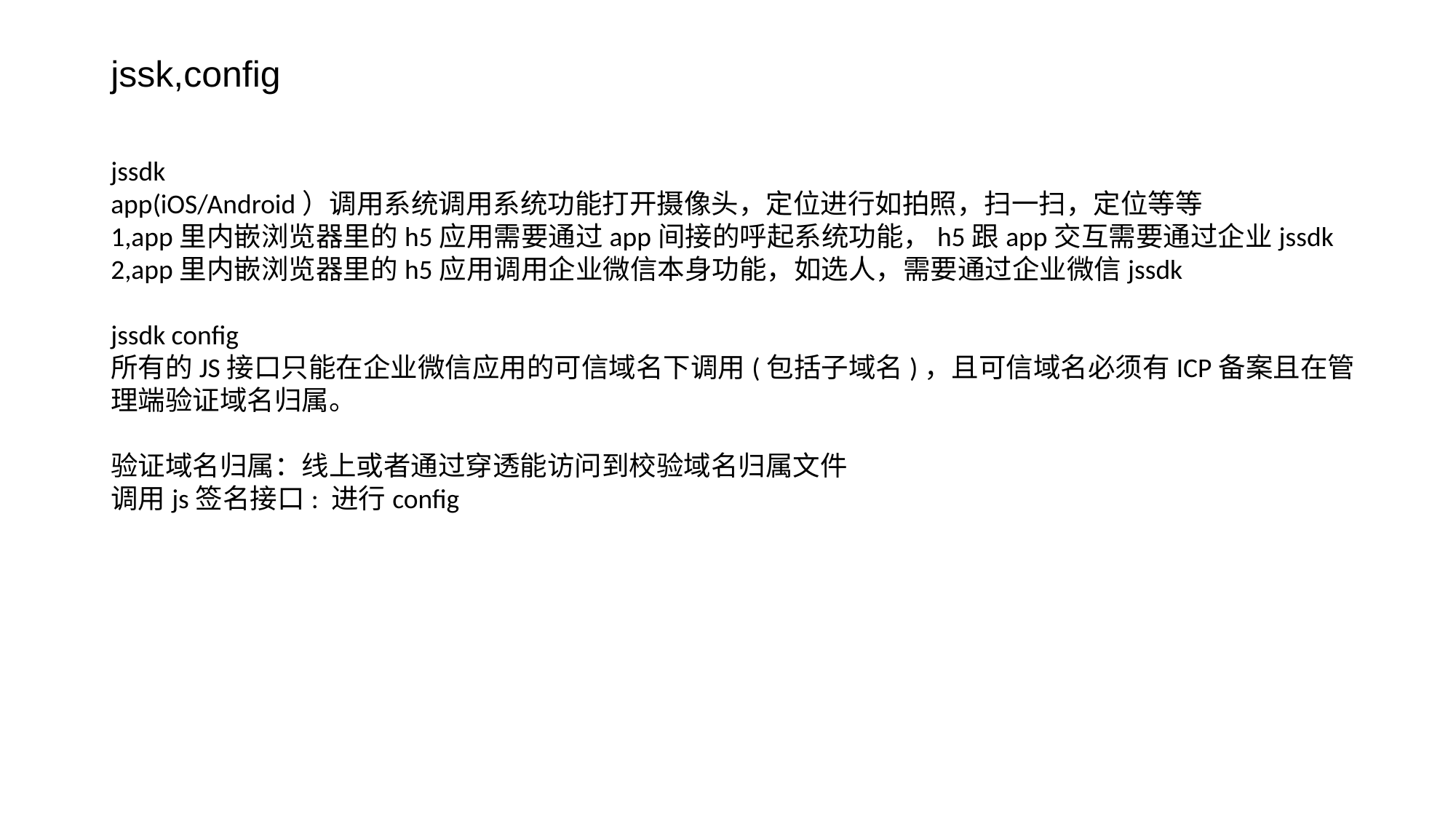

# jssk,config
jssdk
app(iOS/Android）调用系统调用系统功能打开摄像头，定位进行如拍照，扫一扫，定位等等
1,app里内嵌浏览器里的h5应用需要通过app间接的呼起系统功能，h5跟app交互需要通过企业jssdk
2,app里内嵌浏览器里的h5应用调用企业微信本身功能，如选人，需要通过企业微信jssdk

jssdk config
所有的JS接口只能在企业微信应用的可信域名下调用(包括子域名)，且可信域名必须有ICP备案且在管理端验证域名归属。

验证域名归属：线上或者通过穿透能访问到校验域名归属文件
调用js签名接口: 进行config